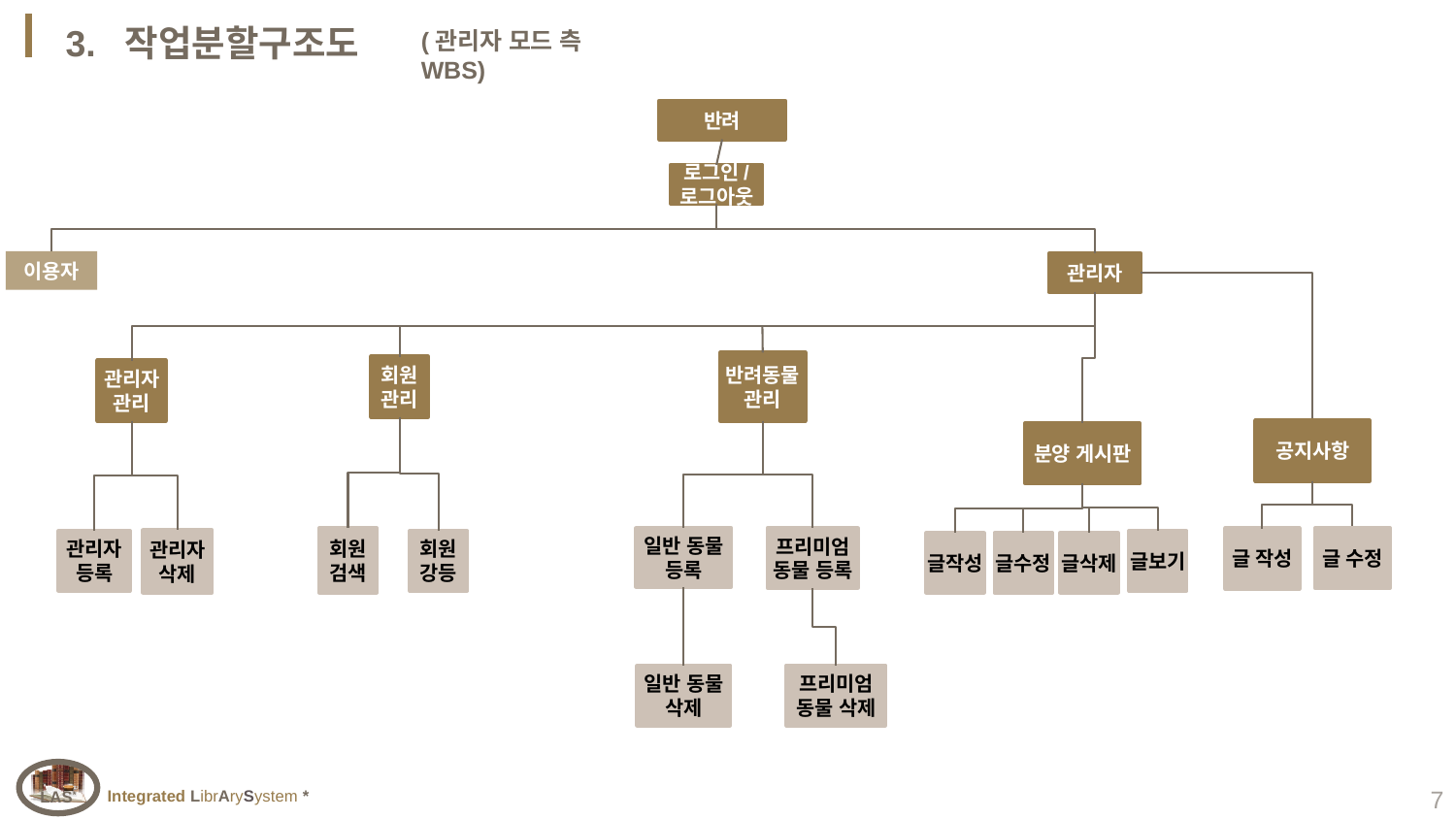

3.  작업분할구조도
(관리자 모드 측 WBS)
반려
로그인/
로그아웃
이용자
관리자
반려동물관리
회원
관리
관리자관리
공지사항
분양 게시판
글 수정
회원
검색
일반 동물 등록
프리미엄 동물 등록
글 작성
관리자 삭제
관리자등록
회원
강등
글보기
글삭제
글작성
글수정
일반 동물 삭제
프리미엄 동물 삭제
7